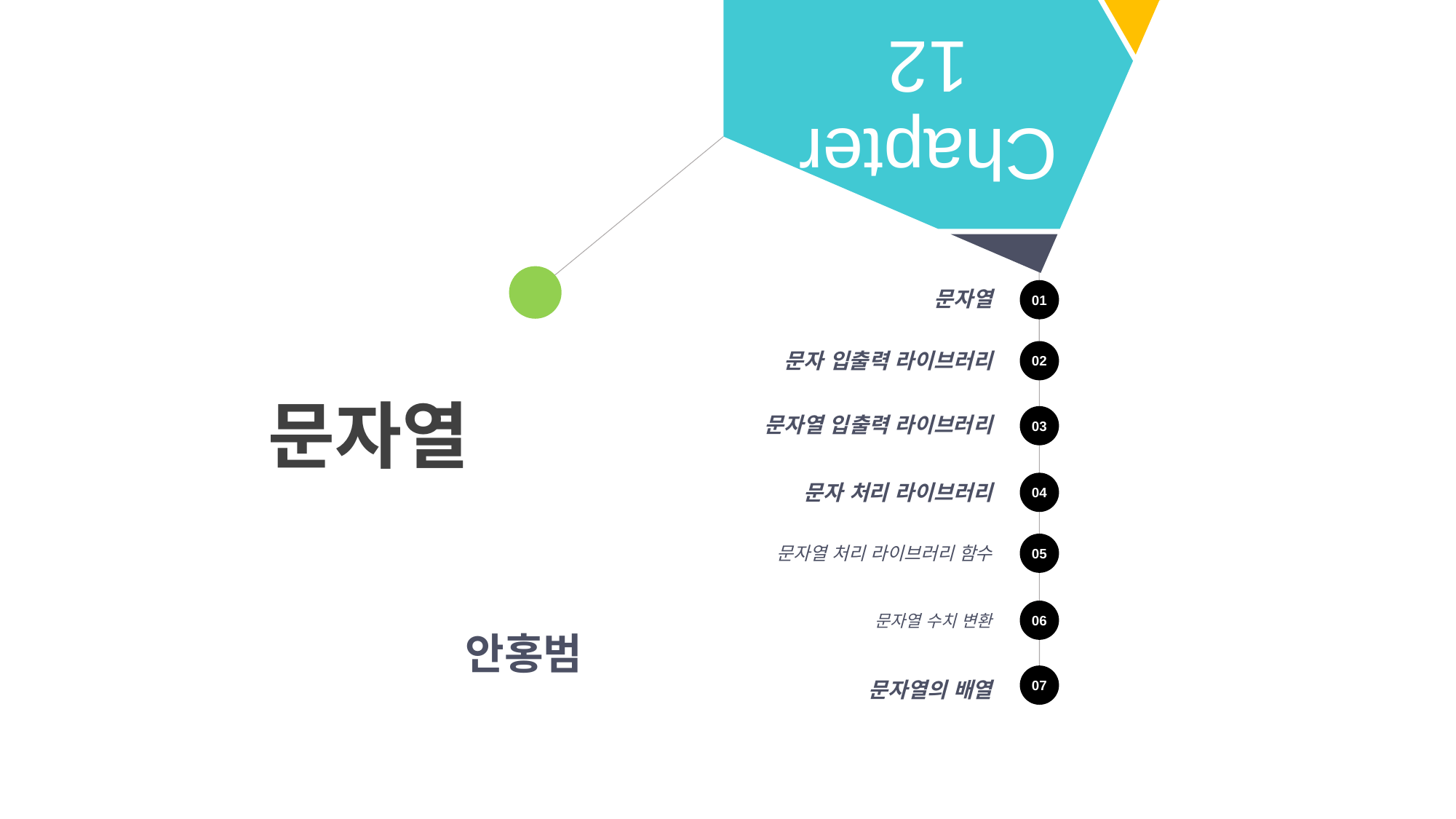

Chapter
12

문자열
01
문자열
02
문자 입출력 라이브러리
문자열 입출력 라이브러리
03
04
문자 처리 라이브러리
05
문자열 처리 라이브러리 함수
안홍범
06
문자열 수치 변환
07
문자열의 배열